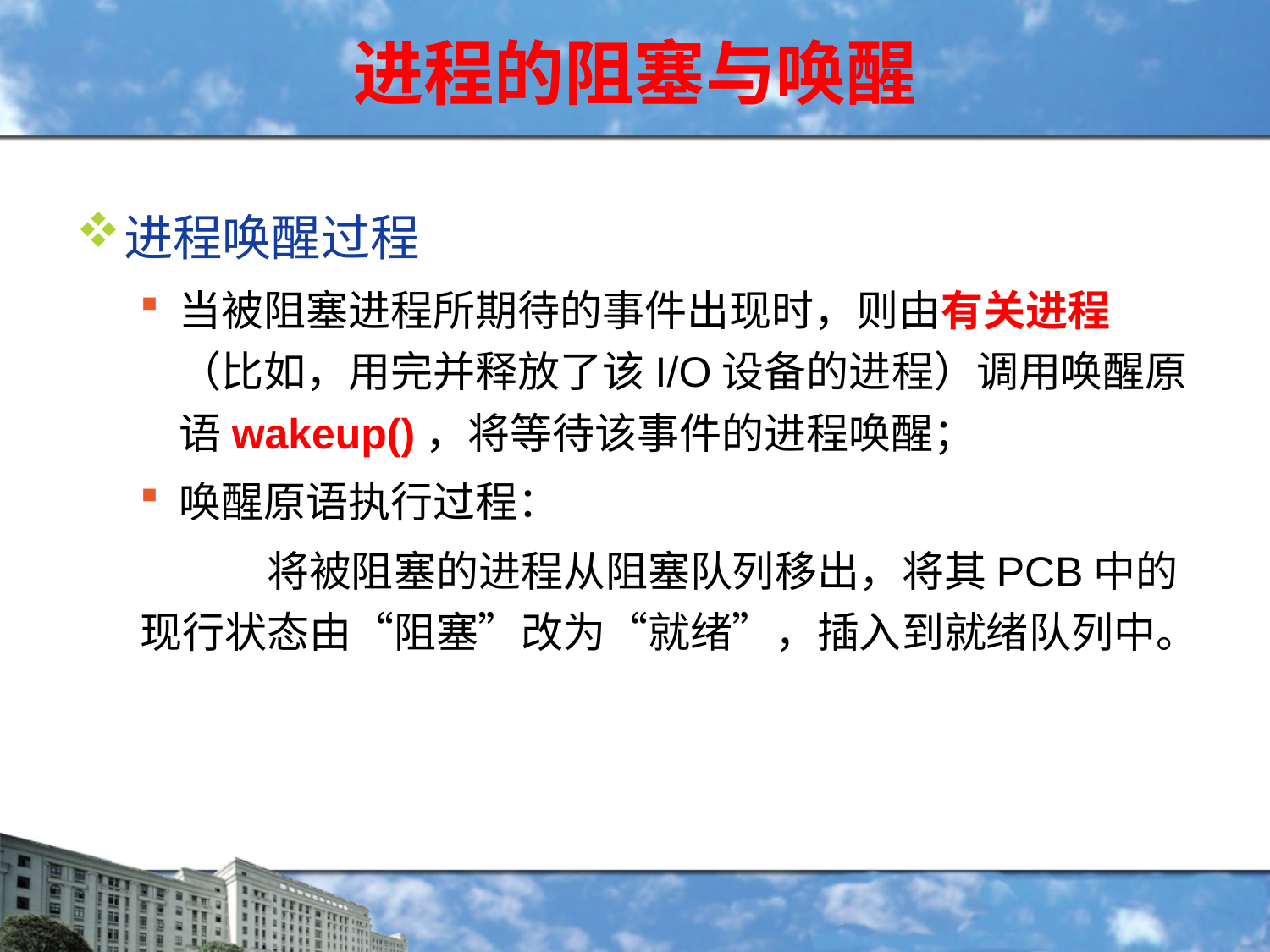

# 进程的阻塞与唤醒
进程唤醒过程
当被阻塞进程所期待的事件出现时，则由有关进程（比如，用完并释放了该I/O设备的进程）调用唤醒原语wakeup()，将等待该事件的进程唤醒；
唤醒原语执行过程：
	将被阻塞的进程从阻塞队列移出，将其PCB中的现行状态由“阻塞”改为“就绪”，插入到就绪队列中。